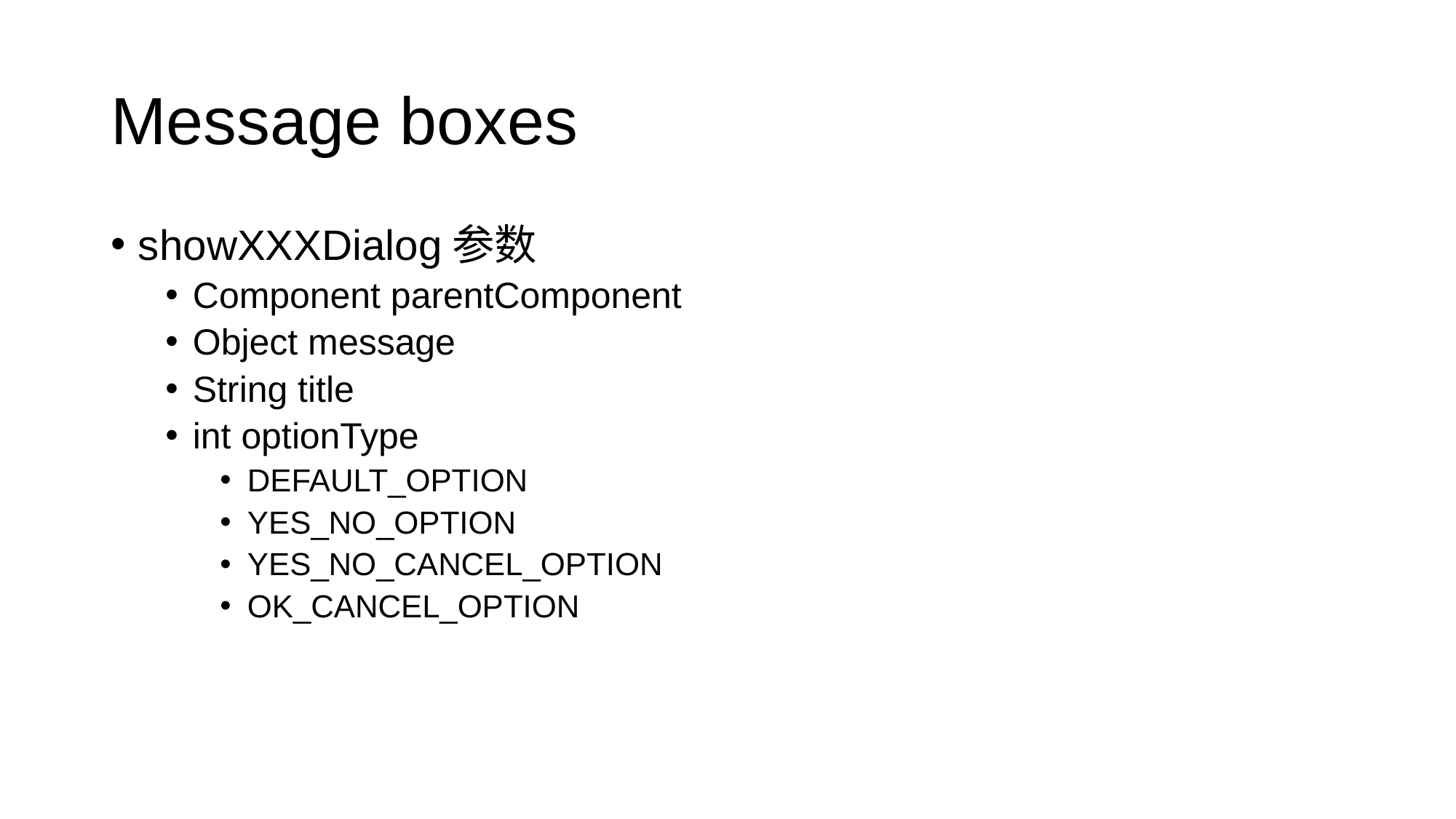

# Message boxes
showXXXDialog参数
Component parentComponent
Object message
String title
int optionType
DEFAULT_OPTION
YES_NO_OPTION
YES_NO_CANCEL_OPTION
OK_CANCEL_OPTION